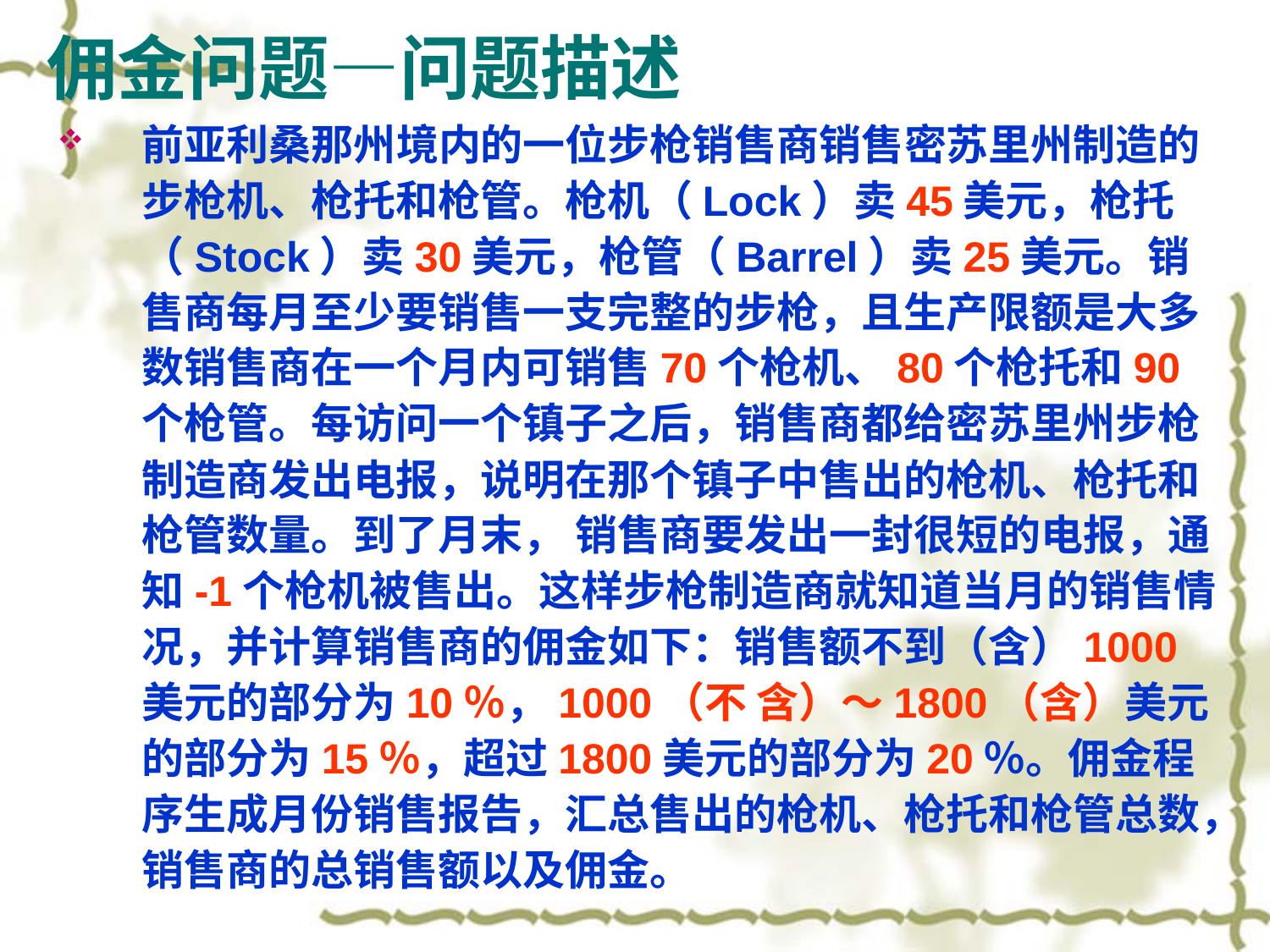

# 佣金问题—问题描述
前亚利桑那州境内的一位步枪销售商销售密苏里州制造的步枪机、枪托和枪管。枪机（Lock）卖45美元，枪托 （Stock）卖30美元，枪管（Barrel）卖25美元。销售商每月至少要销售一支完整的步枪，且生产限额是大多数销售商在一个月内可销售70个枪机、80个枪托和90个枪管。每访问一个镇子之后，销售商都给密苏里州步枪制造商发出电报，说明在那个镇子中售出的枪机、枪托和枪管数量。到了月末， 销售商要发出一封很短的电报，通知-1个枪机被售出。这样步枪制造商就知道当月的销售情况，并计算销售商的佣金如下：销售额不到（含）1000美元的部分为10％，1000（不 含）～1800（含）美元的部分为15％，超过1800美元的部分为20％。佣金程序生成月份销售报告，汇总售出的枪机、枪托和枪管总数，销售商的总销售额以及佣金。